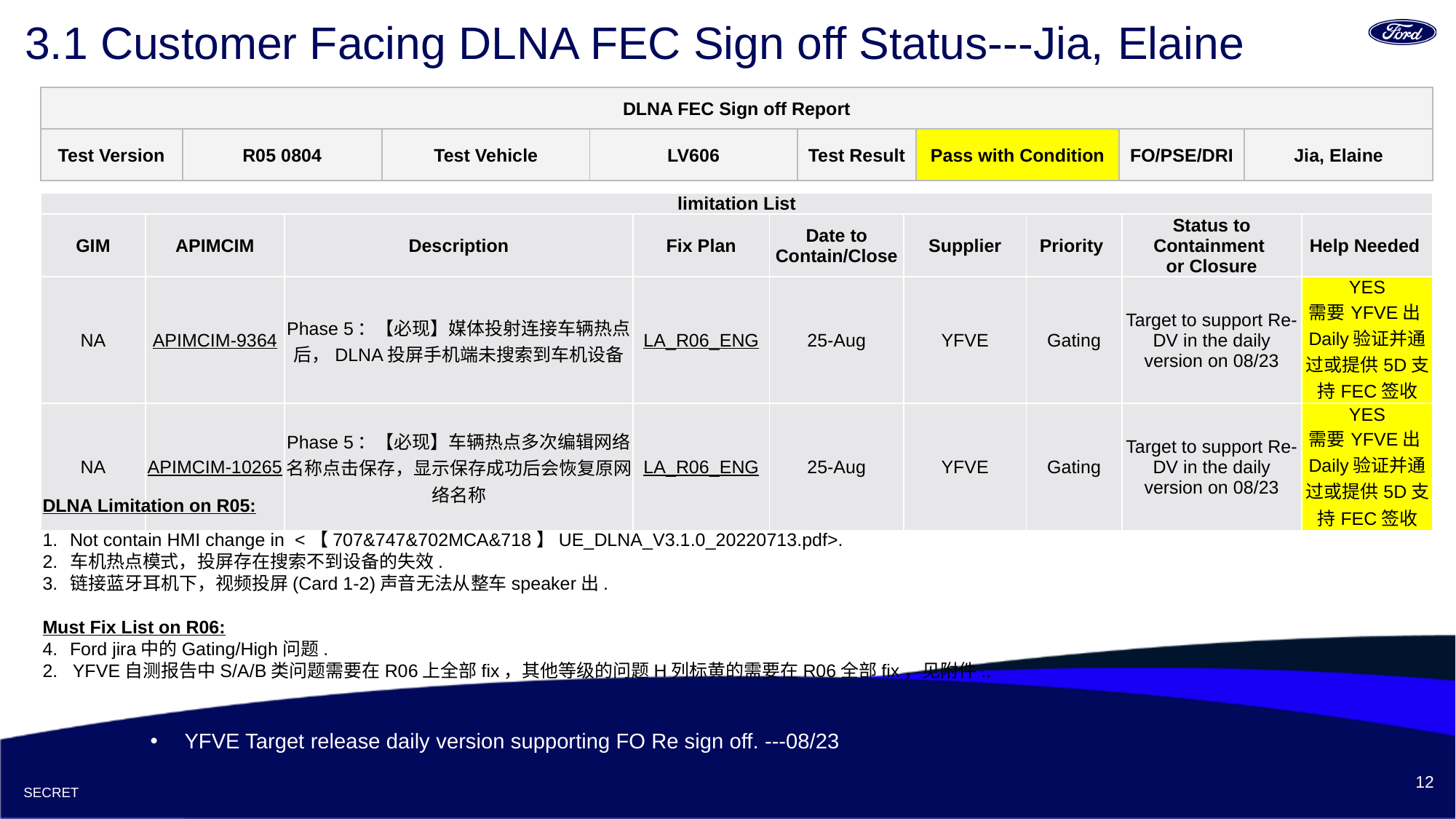

# 3.1 Customer Facing DLNA FEC Sign off Status---Jia, Elaine
| DLNA FEC Sign off Report |  |  |  |  |  |  |  |
| --- | --- | --- | --- | --- | --- | --- | --- |
| Test Version | R05 0804 | Test Vehicle | LV606 | Test Result | Pass with Condition | FO/PSE/DRI | Jia, Elaine |
| limitation List |  |  |  |  |  |  |  |  |
| --- | --- | --- | --- | --- | --- | --- | --- | --- |
| GIM | APIMCIM | Description | Fix Plan | Date to Contain/Close | Supplier | Priority | Status to Containment or Closure | Help Needed |
| NA | APIMCIM-9364 | Phase 5：【必现】媒体投射连接车辆热点后，DLNA投屏手机端未搜索到车机设备 | LA\_R06\_ENG | 25-Aug | YFVE | Gating | Target to support Re-DV in the daily version on 08/23 | YES 需要YFVE出Daily验证并通过或提供5D支持FEC签收 |
| NA | APIMCIM-10265 | Phase 5：【必现】车辆热点多次编辑网络名称点击保存，显示保存成功后会恢复原网络名称 | LA\_R06\_ENG | 25-Aug | YFVE | Gating | Target to support Re-DV in the daily version on 08/23 | YES 需要YFVE出Daily验证并通过或提供5D支持FEC签收 |
DLNA Limitation on R05:

Not contain HMI change in  <【707&747&702MCA&718】UE_DLNA_V3.1.0_20220713.pdf>.
车机热点模式，投屏存在搜索不到设备的失效.
链接蓝牙耳机下，视频投屏(Card 1-2)声音无法从整车speaker出.

Must Fix List on R06:
Ford jira中的Gating/High问题.
2.   YFVE自测报告中S/A/B类问题需要在R06上全部fix，其他等级的问题H列标黄的需要在R06全部fix，见附件..

YFVE Target release daily version supporting FO Re sign off. ---08/23